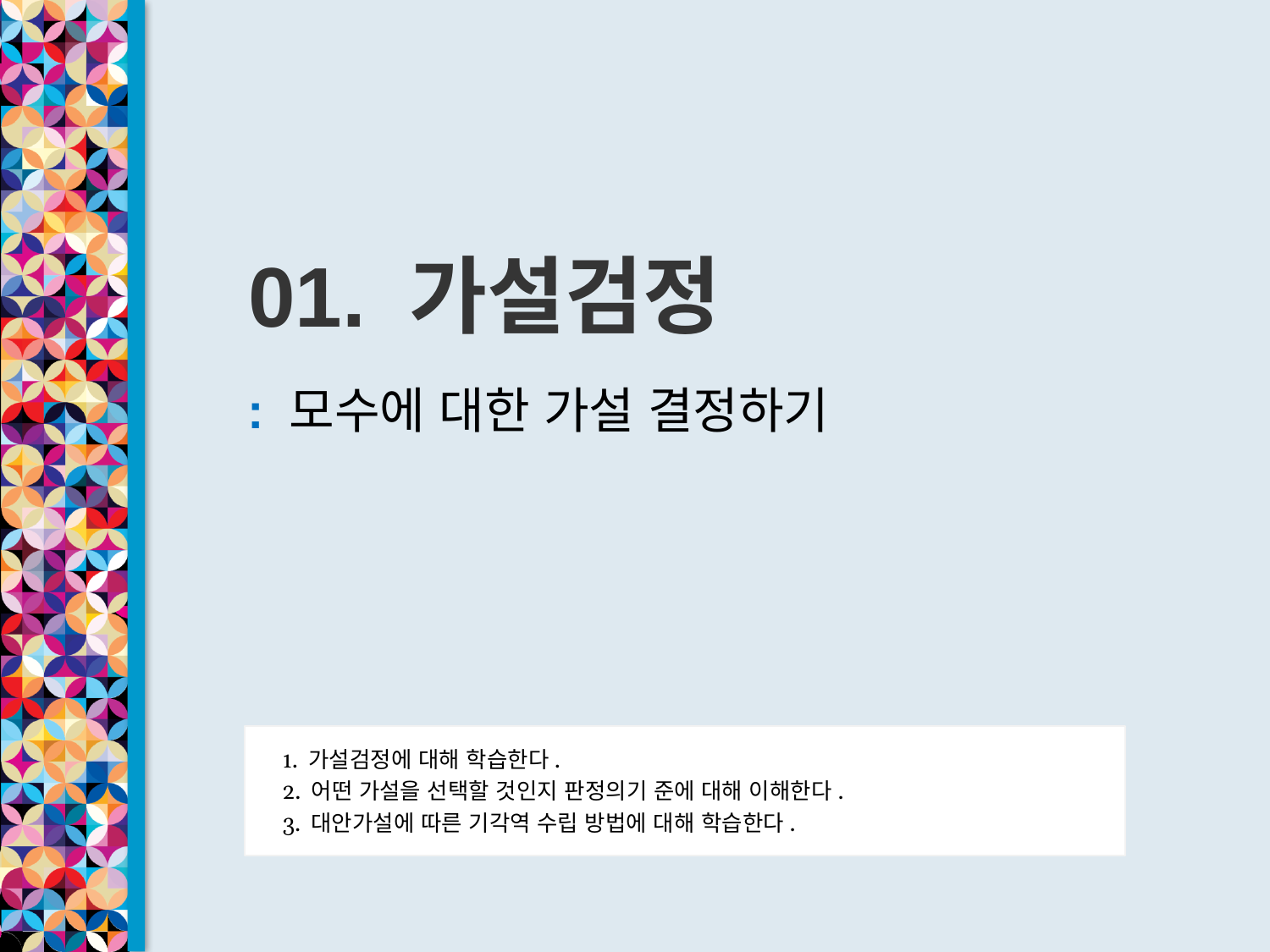

01. 가설검정
: 모수에 대한 가설 결정하기

1. 가설검정에 대해 학습한다.
2. 어떤 가설을 선택할 것인지 판정의기 준에 대해 이해한다.
3. 대안가설에 따른 기각역 수립 방법에 대해 학습한다.